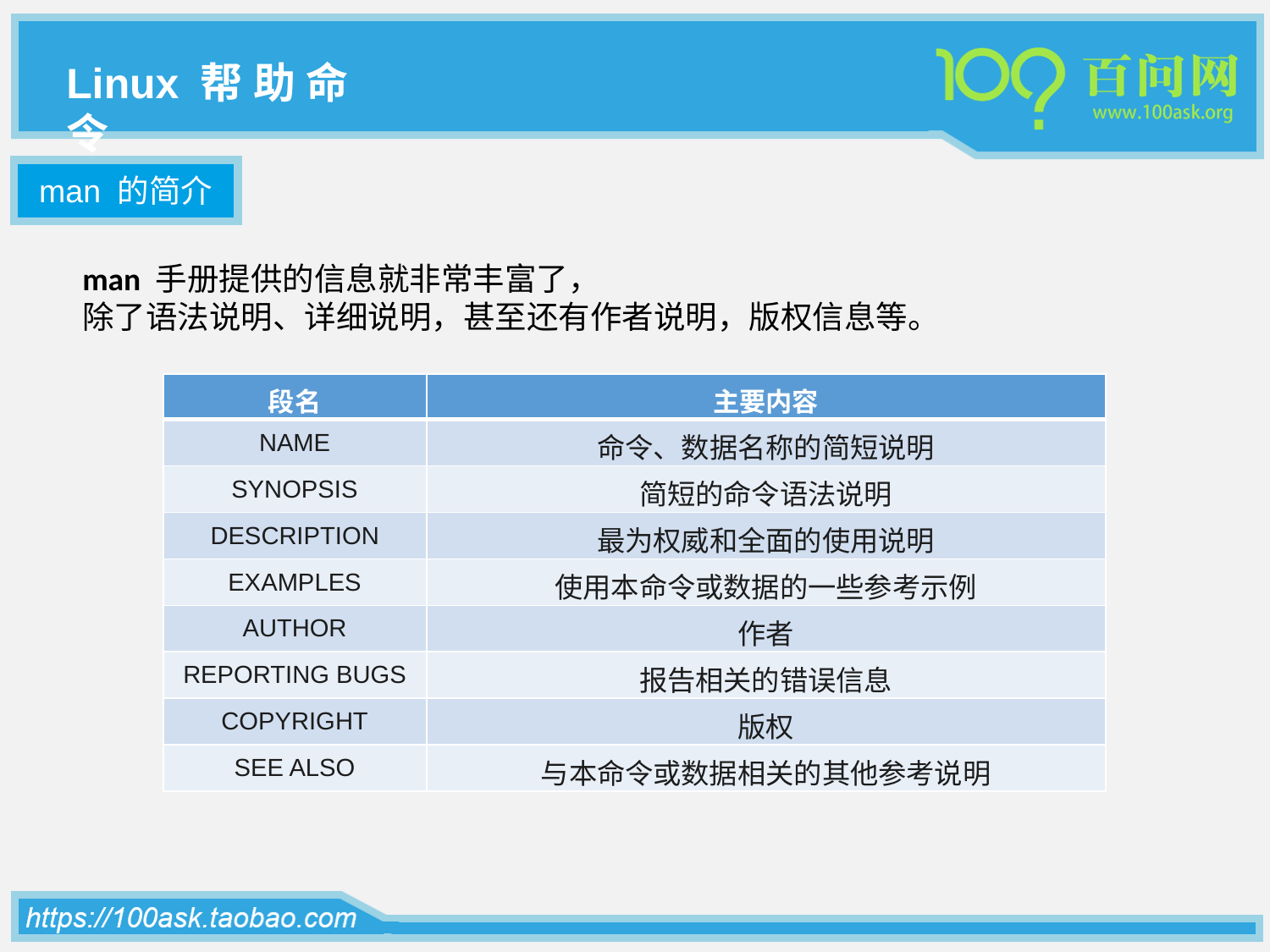

Linux帮助命令

man 的简介
man 手册提供的信息就非常丰富了，
除了语法说明、详细说明，甚至还有作者说明，版权信息等。
| 段名 | 主要内容 |
| --- | --- |
| NAME | 命令、数据名称的简短说明 |
| SYNOPSIS | 简短的命令语法说明 |
| DESCRIPTION | 最为权威和全面的使用说明 |
| EXAMPLES | 使用本命令或数据的一些参考示例 |
| AUTHOR | 作者 |
| REPORTING BUGS | 报告相关的错误信息 |
| COPYRIGHT | 版权 |
| SEE ALSO | 与本命令或数据相关的其他参考说明 |